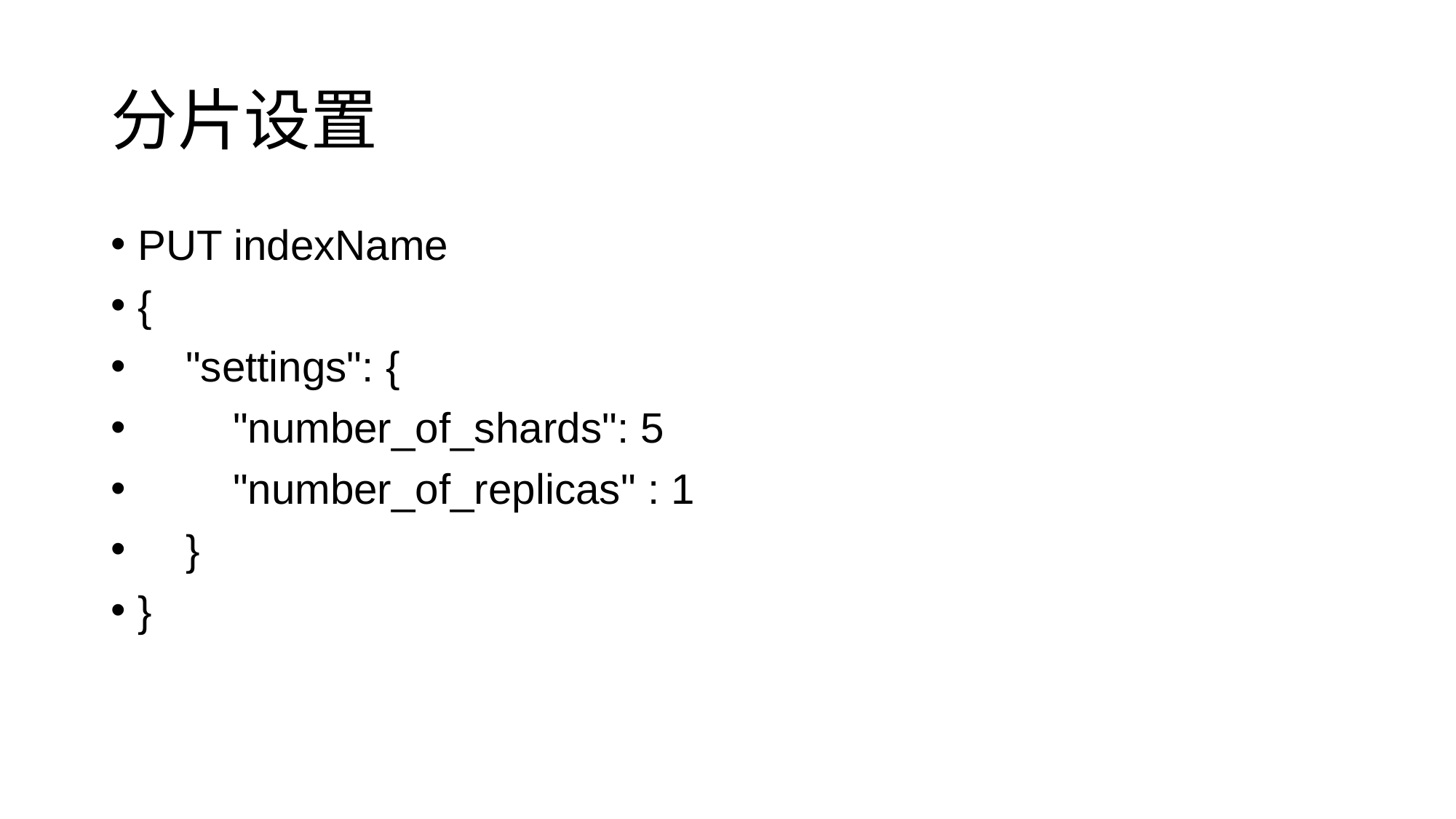

# 分片设置
PUT indexName
{
    "settings": {
        "number_of_shards": 5
        "number_of_replicas" : 1
    }
}